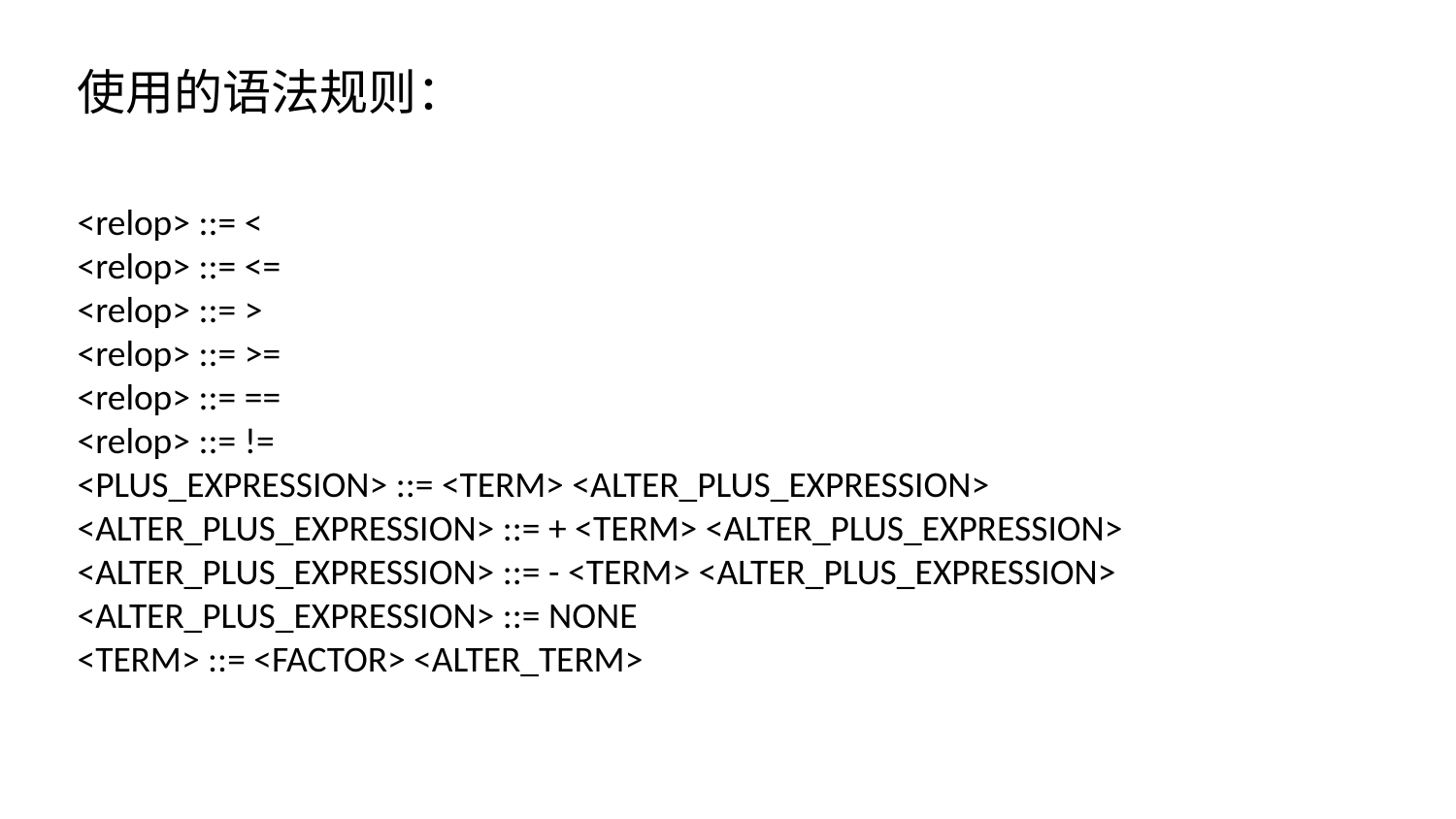

使用的语法规则：
<relop> ::= <
<relop> ::= <=
<relop> ::= >
<relop> ::= >=
<relop> ::= ==
<relop> ::= !=
<PLUS_EXPRESSION> ::= <TERM> <ALTER_PLUS_EXPRESSION>
<ALTER_PLUS_EXPRESSION> ::= + <TERM> <ALTER_PLUS_EXPRESSION>
<ALTER_PLUS_EXPRESSION> ::= - <TERM> <ALTER_PLUS_EXPRESSION>
<ALTER_PLUS_EXPRESSION> ::= NONE
<TERM> ::= <FACTOR> <ALTER_TERM>